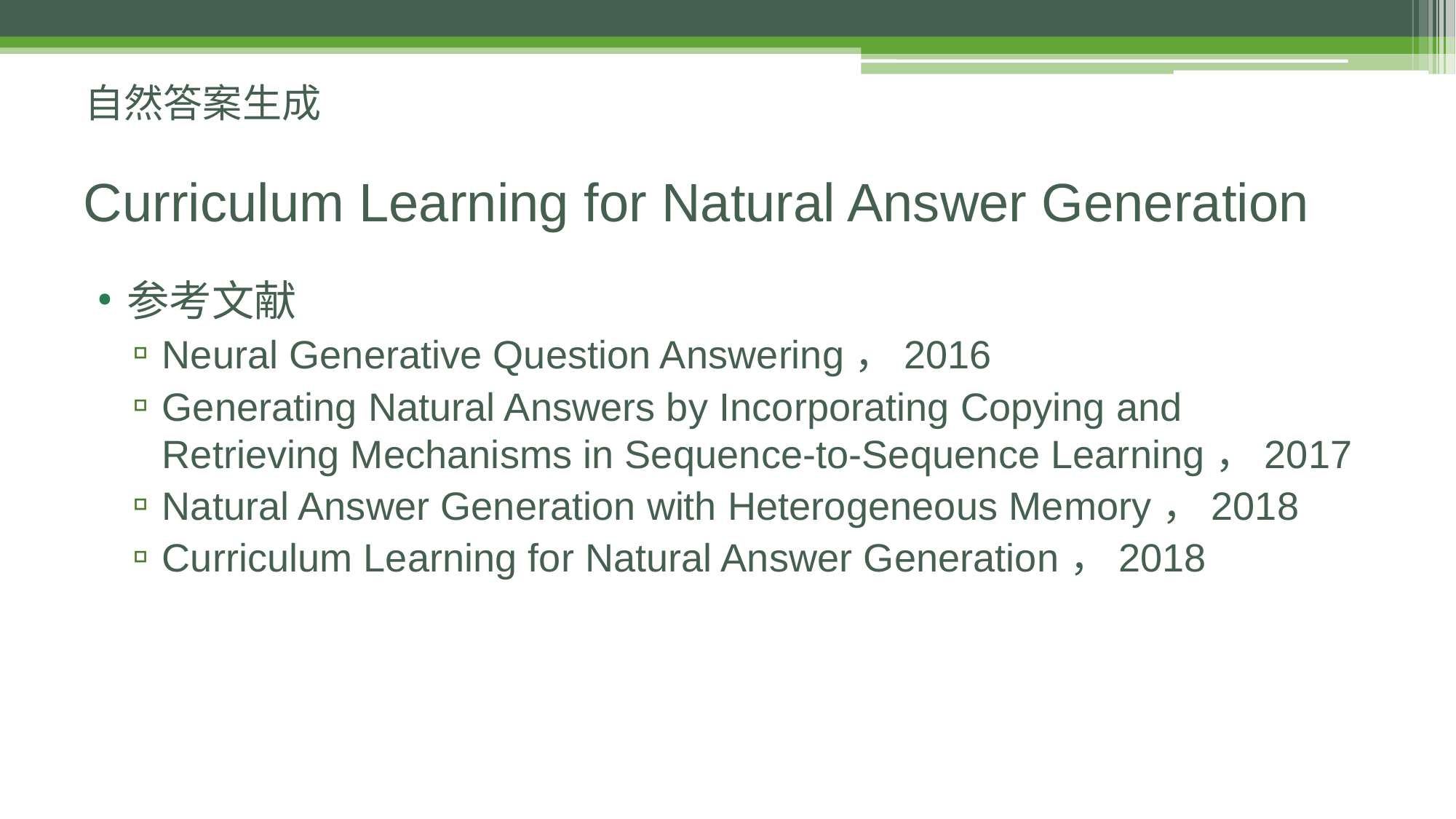

自然答案生成
# Curriculum Learning for Natural Answer Generation
参考文献
Neural Generative Question Answering，2016
Generating Natural Answers by Incorporating Copying and Retrieving Mechanisms in Sequence-to-Sequence Learning，2017
Natural Answer Generation with Heterogeneous Memory，2018
Curriculum Learning for Natural Answer Generation，2018